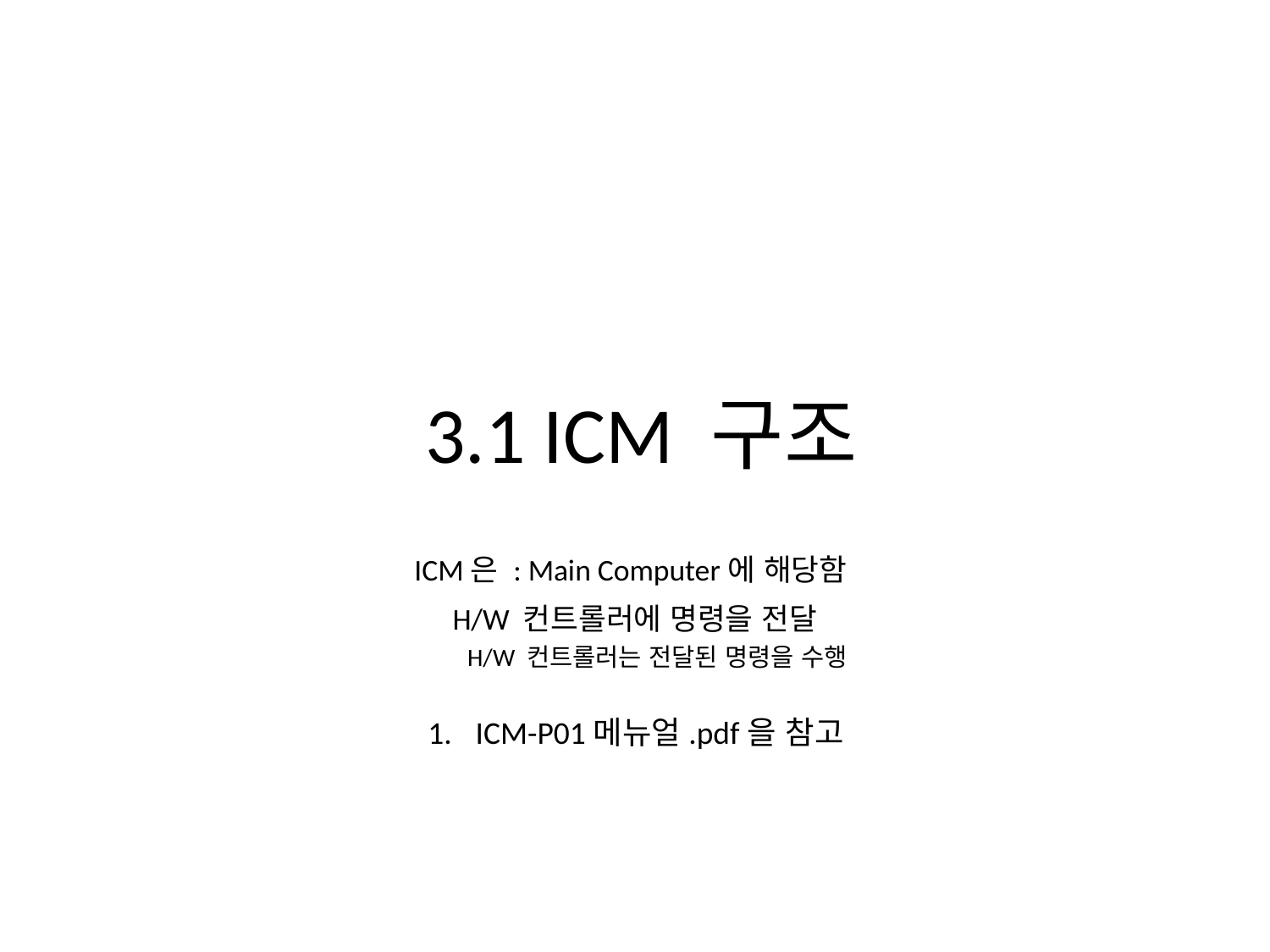

# 3.1 ICM 구조
ICM은 : Main Computer에 해당함
H/W 컨트롤러에 명령을 전달
H/W 컨트롤러는 전달된 명령을 수행
ICM-P01메뉴얼.pdf을 참고